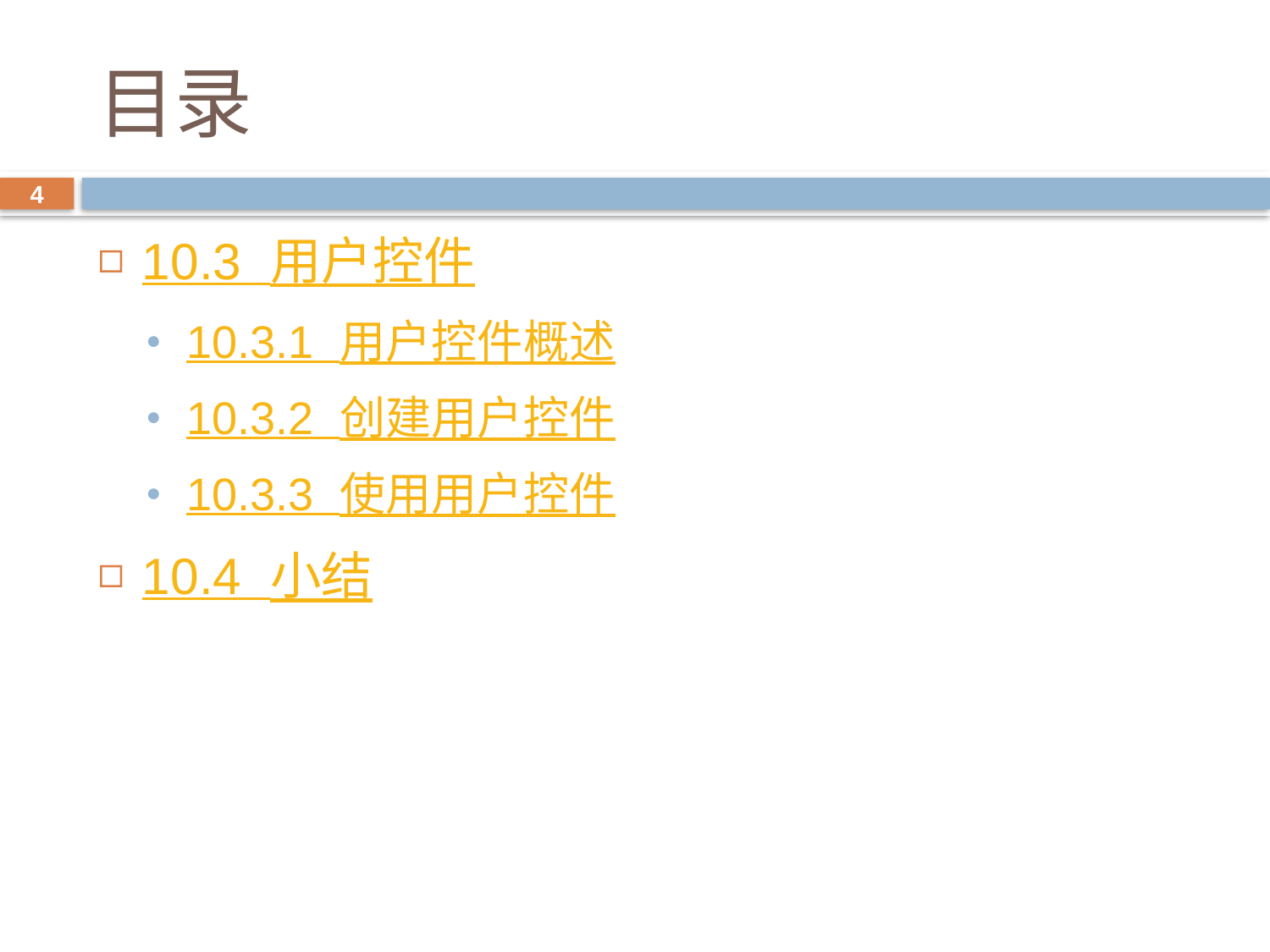

# 目录
4
10.3  用户控件
10.3.1  用户控件概述
10.3.2  创建用户控件
10.3.3  使用用户控件
10.4  小结